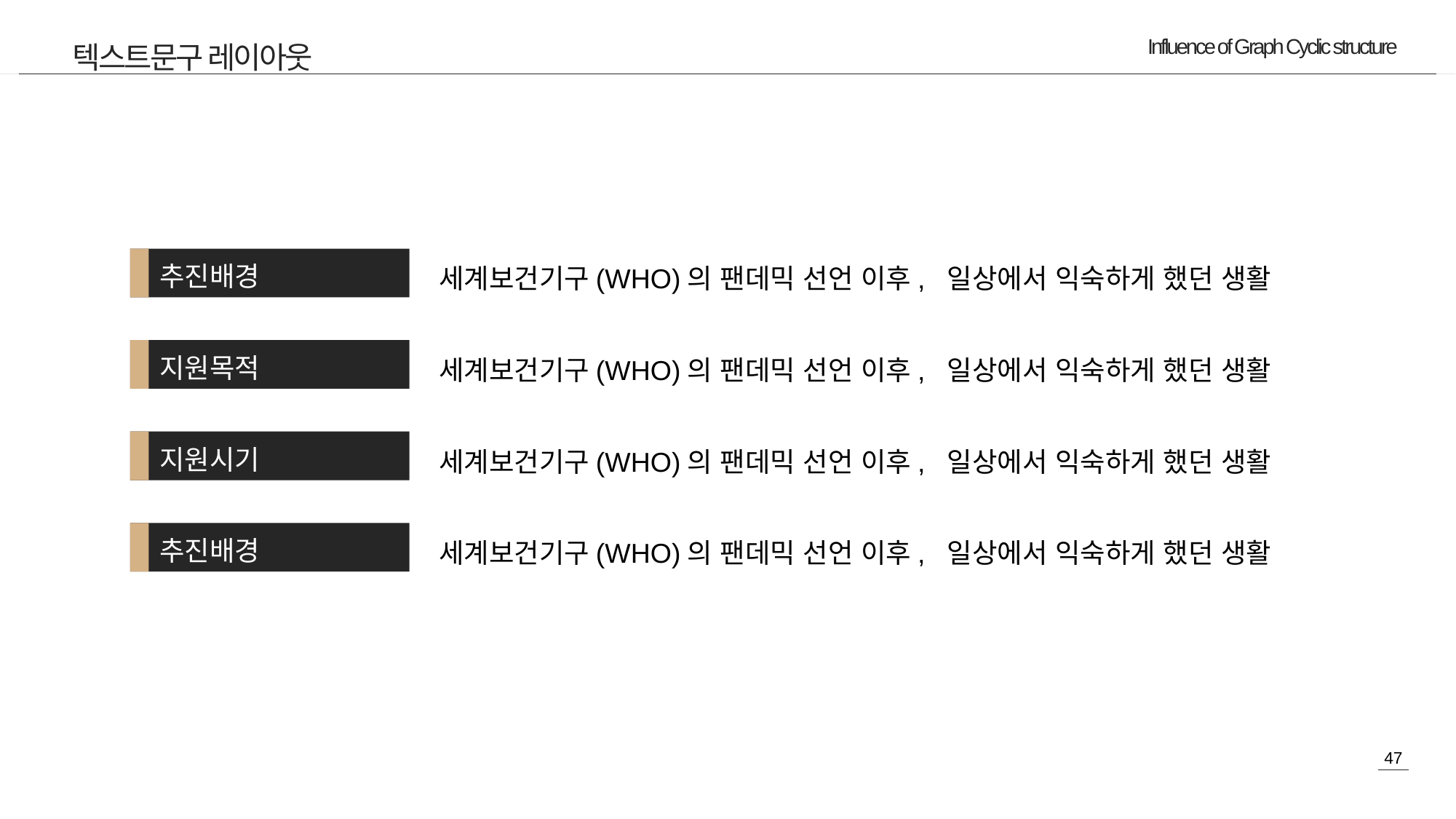

텍스트문구 레이아웃
세계보건기구(WHO)의 팬데믹 선언 이후,  일상에서 익숙하게 했던 생활

추진배경
세계보건기구(WHO)의 팬데믹 선언 이후,  일상에서 익숙하게 했던 생활

지원목적
세계보건기구(WHO)의 팬데믹 선언 이후,  일상에서 익숙하게 했던 생활

지원시기
세계보건기구(WHO)의 팬데믹 선언 이후,  일상에서 익숙하게 했던 생활

추진배경